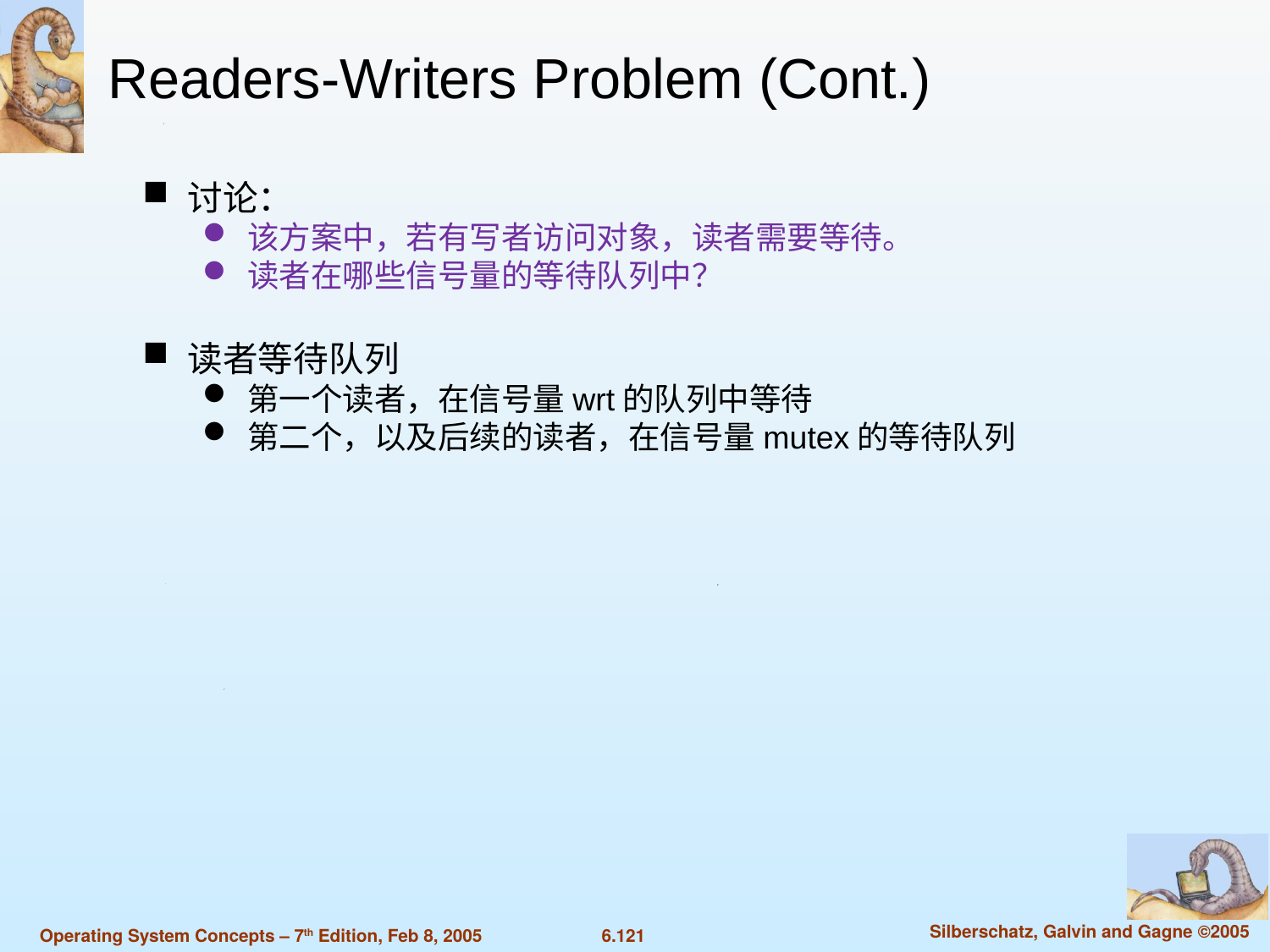

Readers-Writers Problem (Cont.)
讨论：
该方案中，若有写者访问对象，读者需要等待。
读者在哪些信号量的等待队列中？

读者等待队列
第一个读者，在信号量wrt的队列中等待
第二个，以及后续的读者，在信号量mutex的等待队列